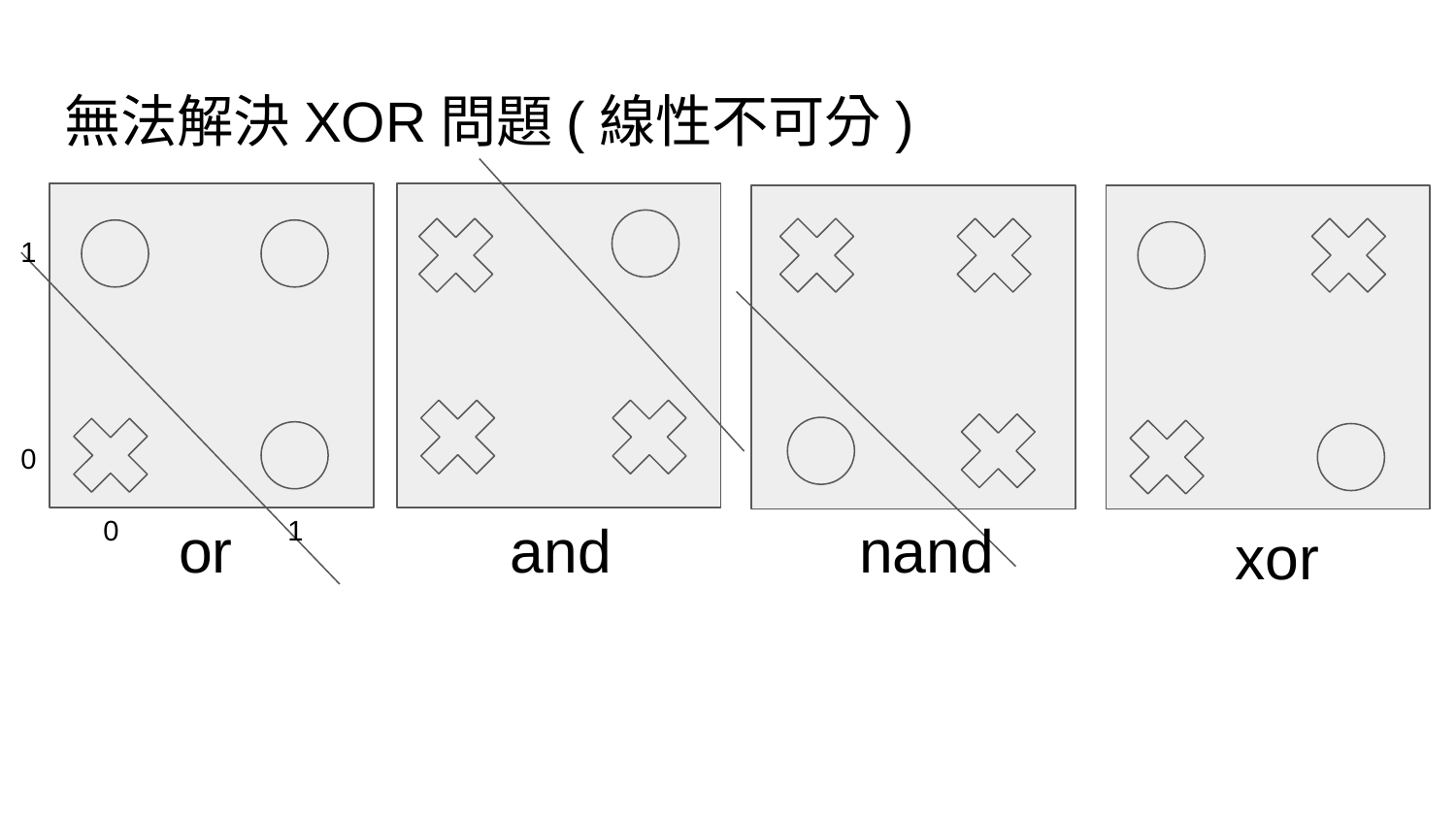

# 無法解決XOR問題(線性不可分)

1

0
0
or
1
and
nand
xor